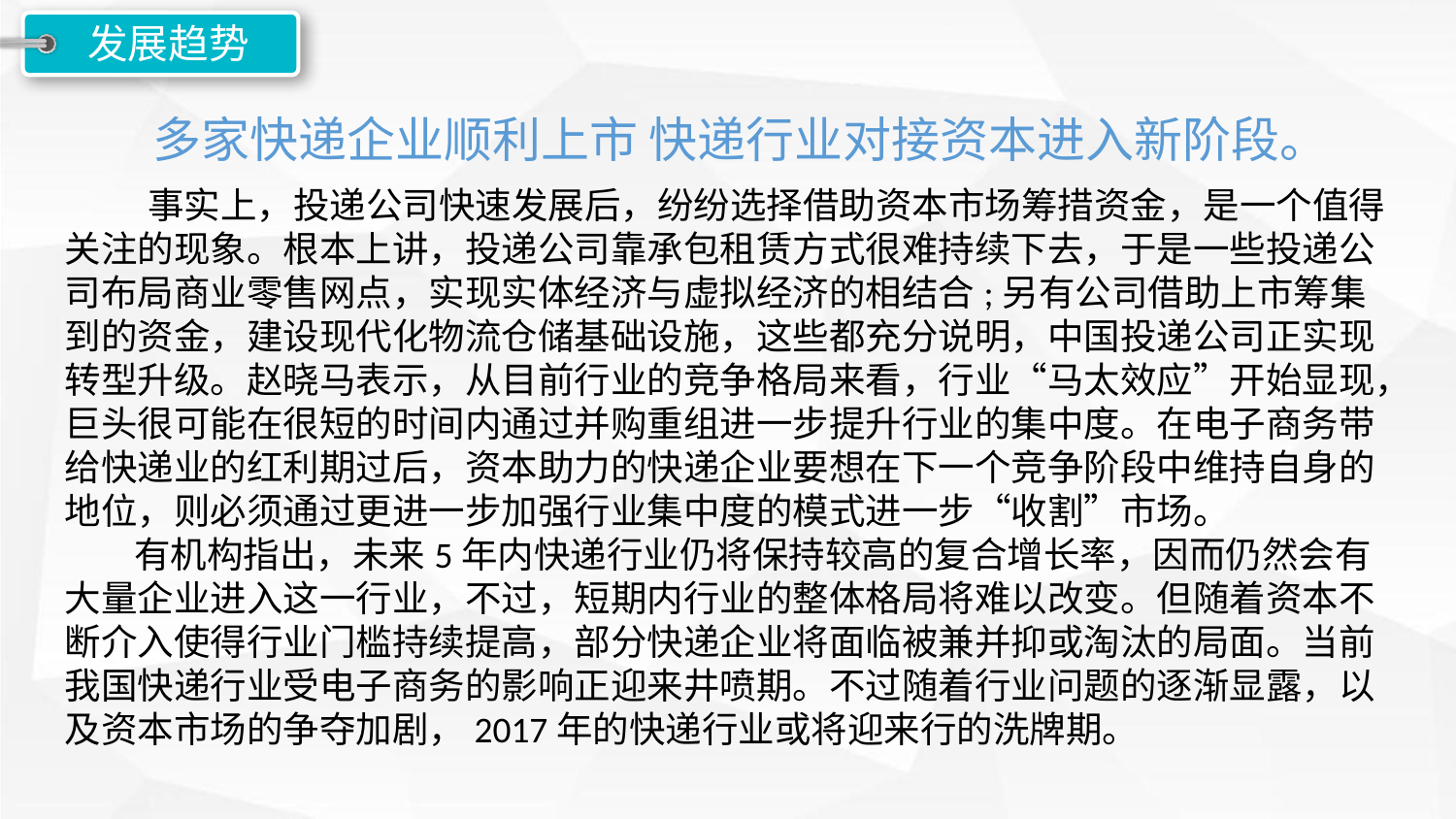

发展趋势

多家快递企业顺利上市 快递行业对接资本进入新阶段。
         事实上，投递公司快速发展后，纷纷选择借助资本市场筹措资金，是一个值得关注的现象。根本上讲，投递公司靠承包租赁方式很难持续下去，于是一些投递公司布局商业零售网点，实现实体经济与虚拟经济的相结合;另有公司借助上市筹集到的资金，建设现代化物流仓储基础设施，这些都充分说明，中国投递公司正实现转型升级。赵晓马表示，从目前行业的竞争格局来看，行业“马太效应”开始显现，巨头很可能在很短的时间内通过并购重组进一步提升行业的集中度。在电子商务带给快递业的红利期过后，资本助力的快递企业要想在下一个竞争阶段中维持自身的地位，则必须通过更进一步加强行业集中度的模式进一步“收割”市场。
　    有机构指出，未来5年内快递行业仍将保持较高的复合增长率，因而仍然会有大量企业进入这一行业，不过，短期内行业的整体格局将难以改变。但随着资本不断介入使得行业门槛持续提高，部分快递企业将面临被兼并抑或淘汰的局面。当前我国快递行业受电子商务的影响正迎来井喷期。不过随着行业问题的逐渐显露，以及资本市场的争夺加剧，2017年的快递行业或将迎来行的洗牌期。